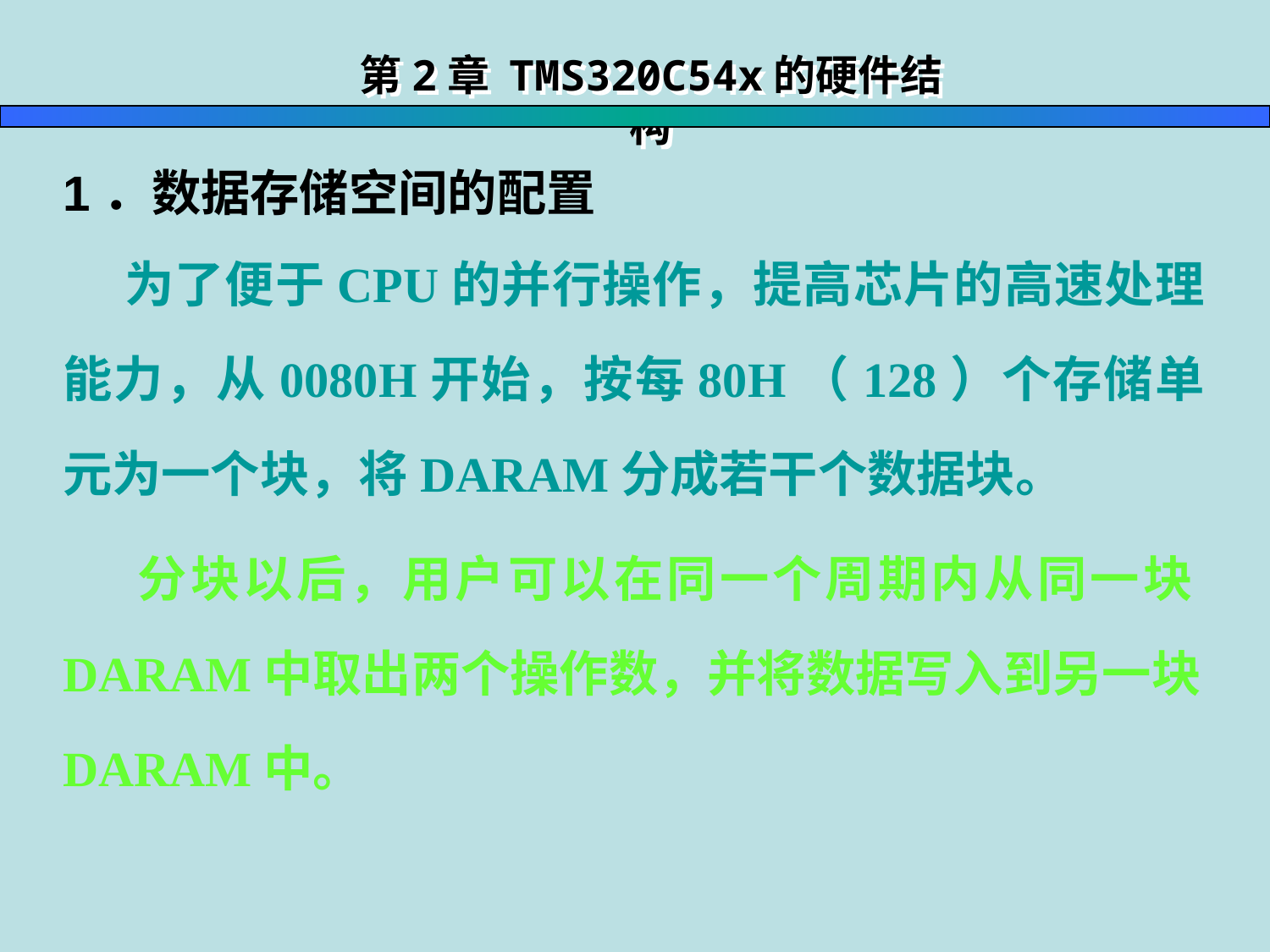

第2章 TMS320C54x的硬件结构

1．数据存储空间的配置
    为了便于CPU的并行操作，提高芯片的高速处理能力，从0080H开始，按每80H（128）个存储单元为一个块，将DARAM分成若干个数据块。
    分块以后，用户可以在同一个周期内从同一块DARAM中取出两个操作数，并将数据写入到另一块DARAM中。
99